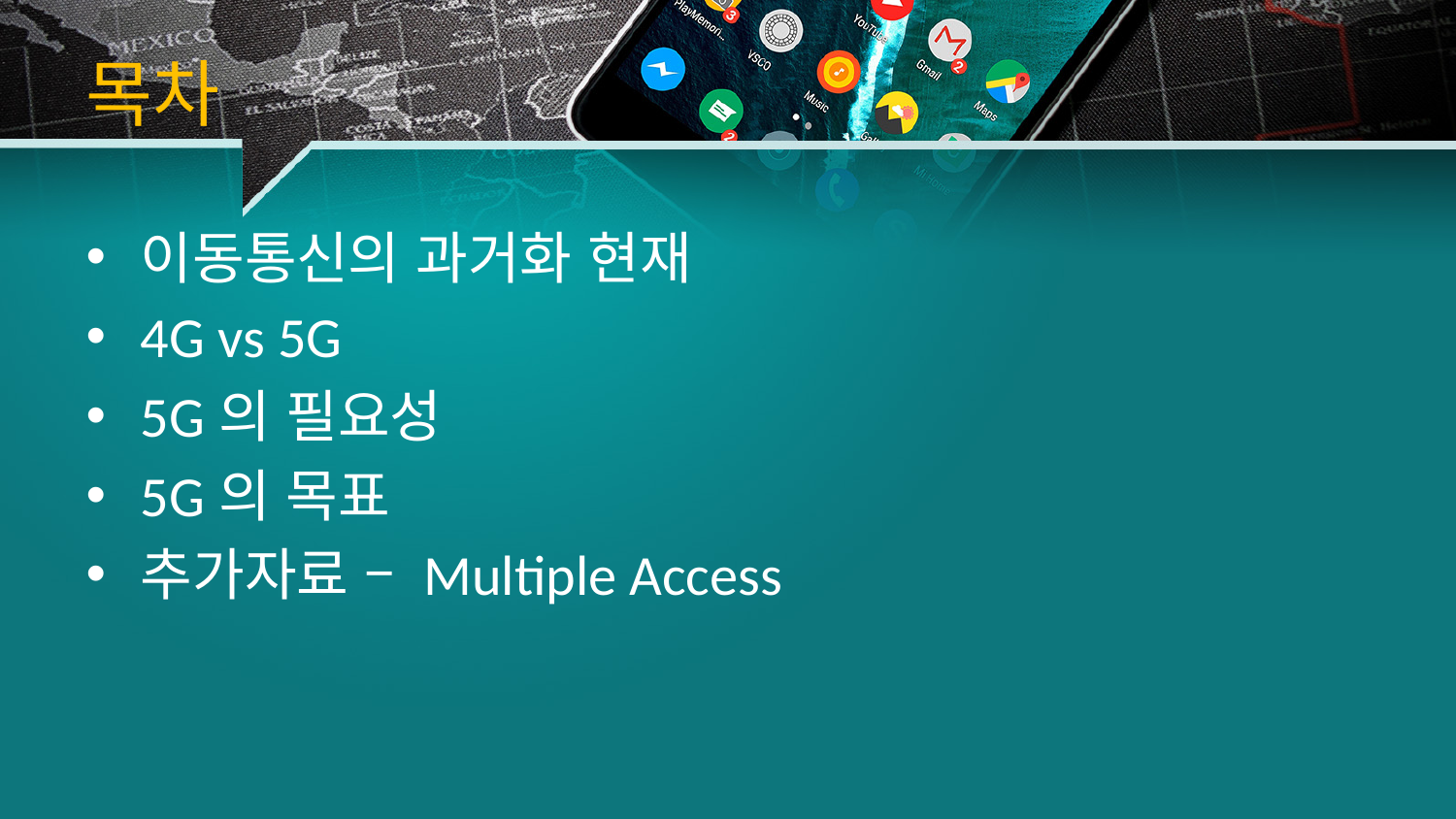

# 목차
이동통신의 과거화 현재
4G vs 5G
5G의 필요성
5G의 목표
추가자료 – Multiple Access